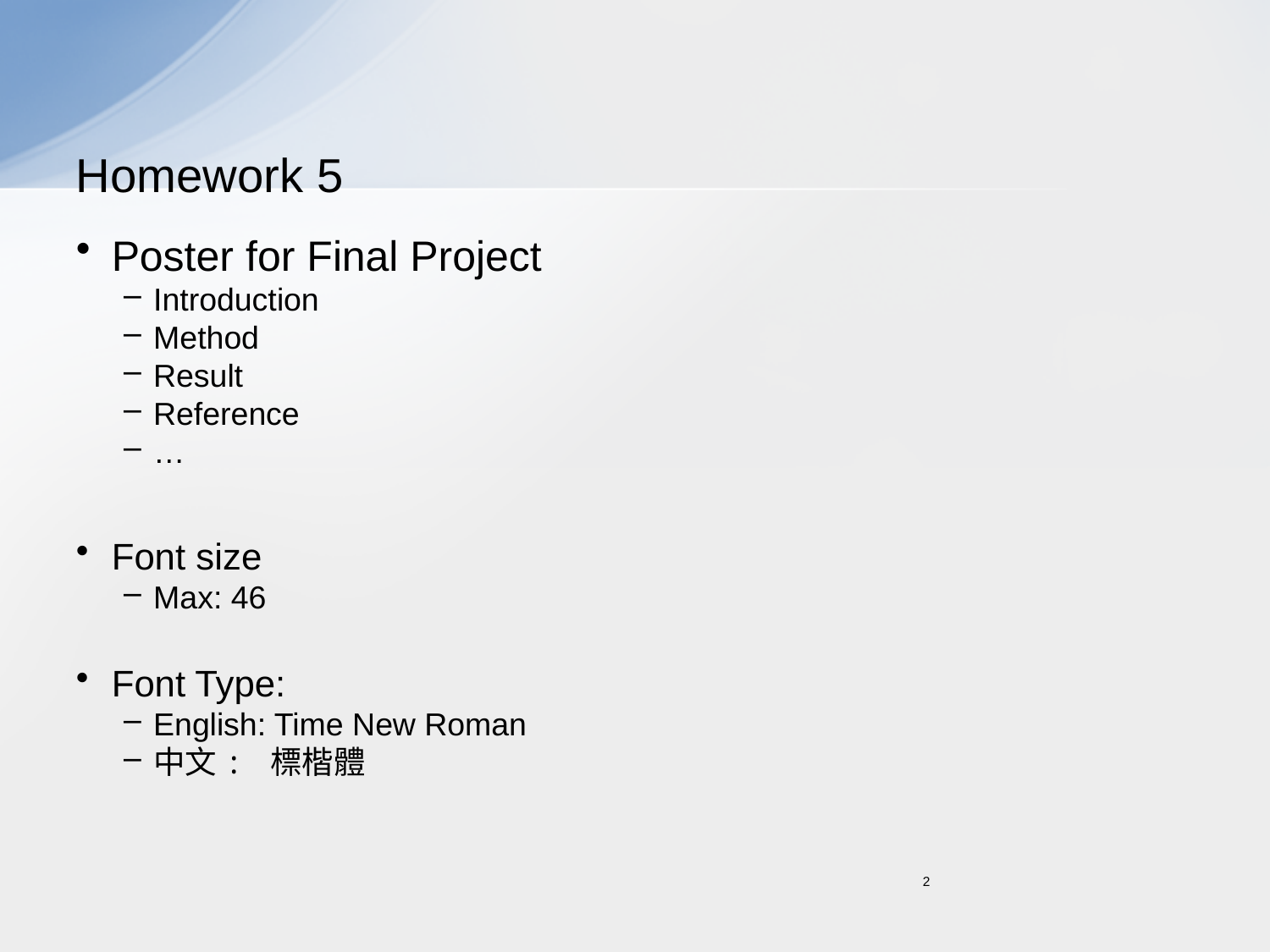

# Homework 5
Poster for Final Project
Introduction
Method
Result
Reference
…

Font size
Max: 46

Font Type:
English: Time New Roman
中文: 標楷體

2